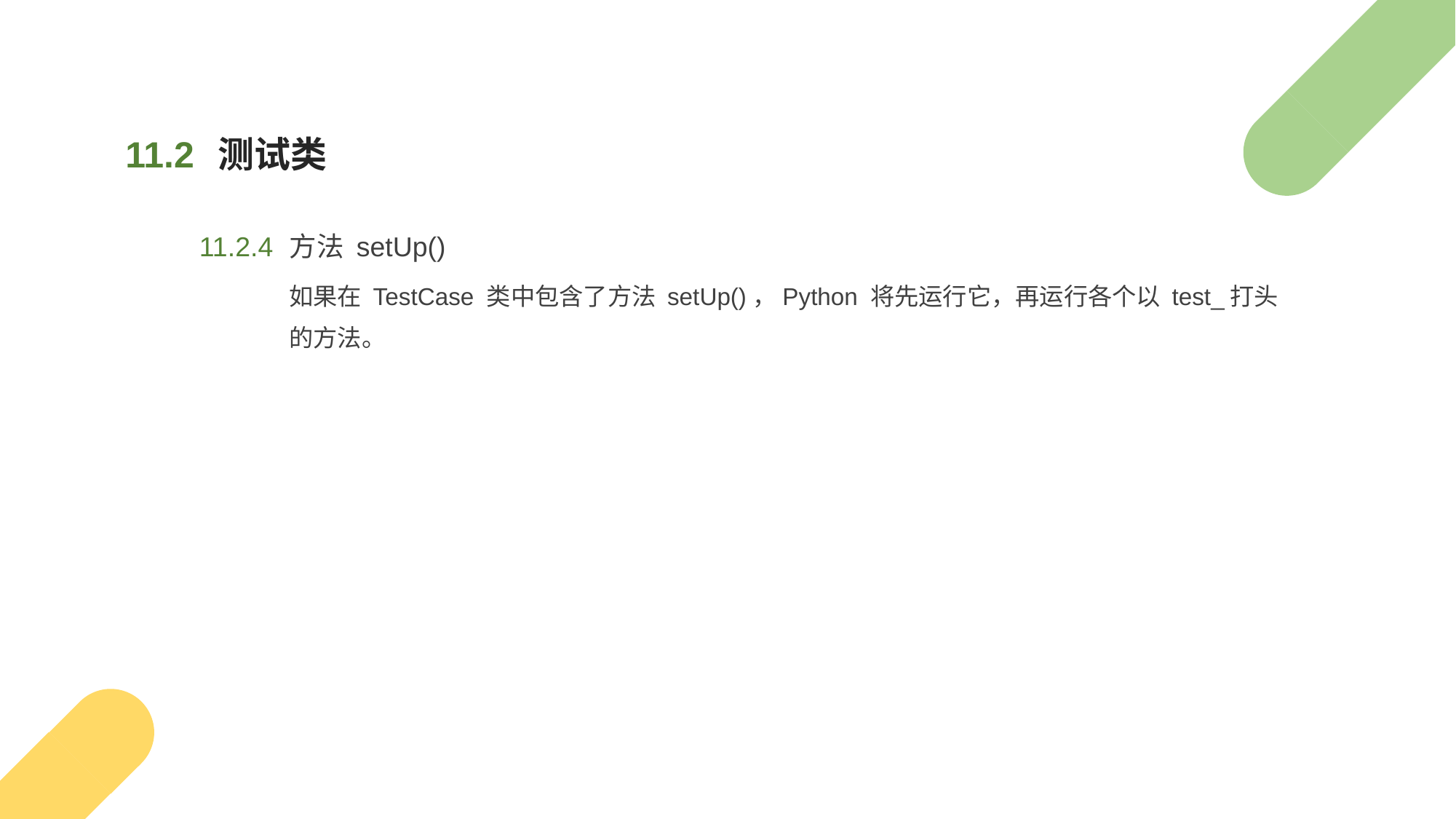

测试类
11.2
方法 setUp()
11.2.4
如果在 TestCase 类中包含了方法 setUp()，Python 将先运行它，再运行各个以 test_打头
的方法。